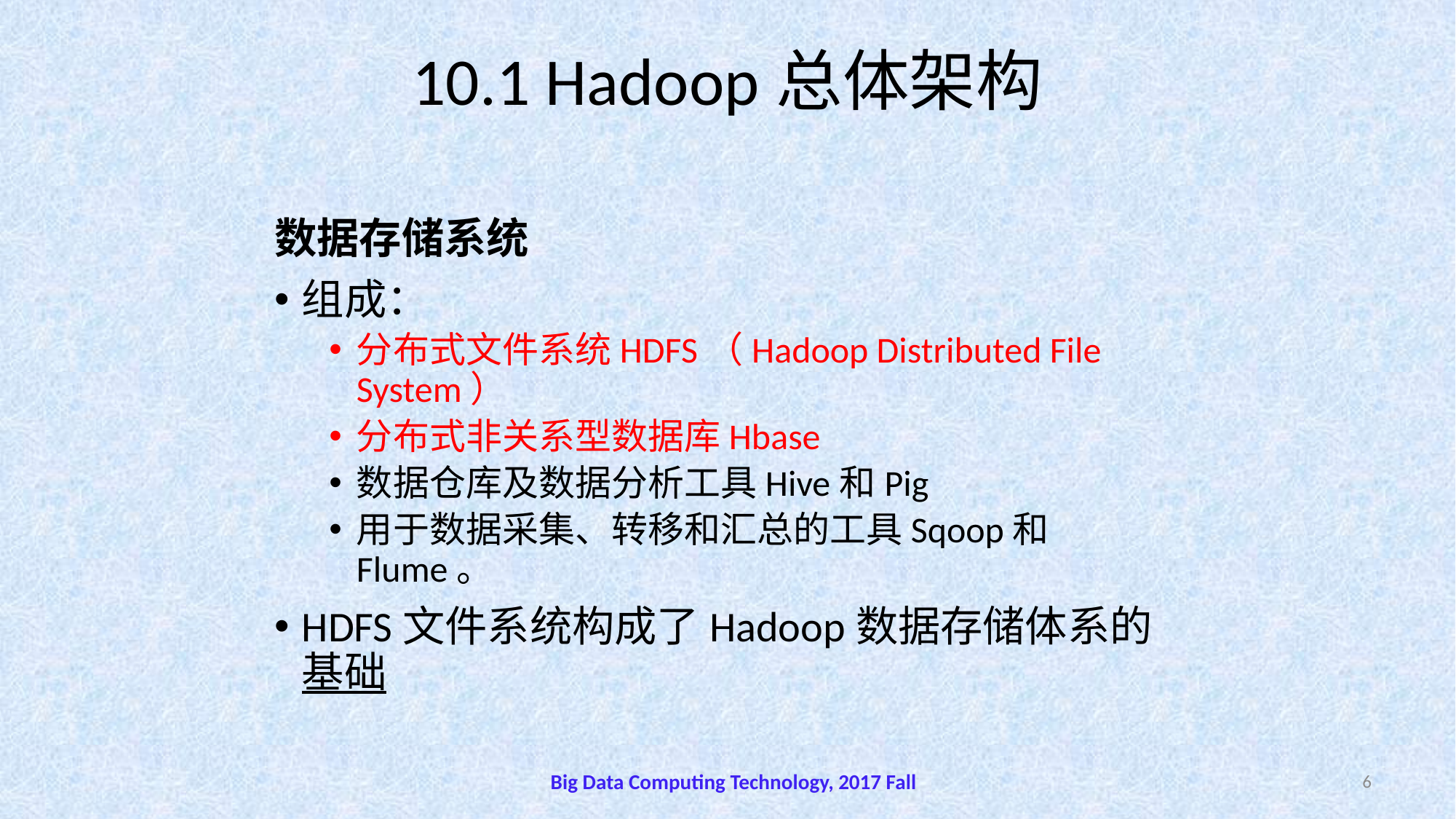

# 10.1 Hadoop总体架构
数据存储系统
组成：
分布式文件系统HDFS（Hadoop Distributed File System）
分布式非关系型数据库Hbase
数据仓库及数据分析工具Hive和Pig
用于数据采集、转移和汇总的工具Sqoop和Flume。
HDFS文件系统构成了Hadoop数据存储体系的基础
Big Data Computing Technology, 2017 Fall
6